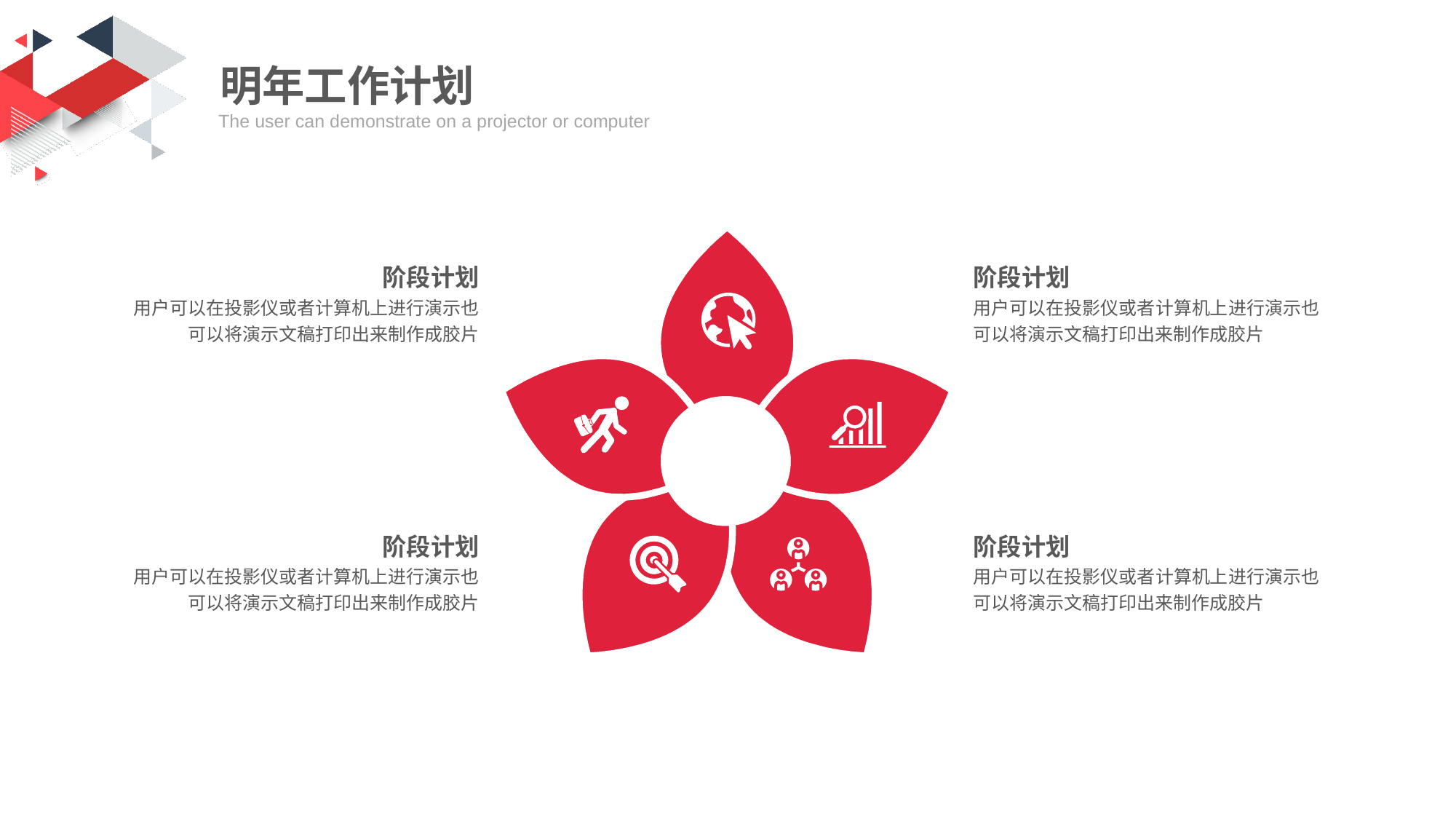

明年工作计划
The user can demonstrate on a projector or computer

阶段计划
用户可以在投影仪或者计算机上进行演示也可以将演示文稿打印出来制作成胶片
阶段计划
用户可以在投影仪或者计算机上进行演示也可以将演示文稿打印出来制作成胶片
阶段计划
用户可以在投影仪或者计算机上进行演示也可以将演示文稿打印出来制作成胶片
阶段计划
用户可以在投影仪或者计算机上进行演示也可以将演示文稿打印出来制作成胶片